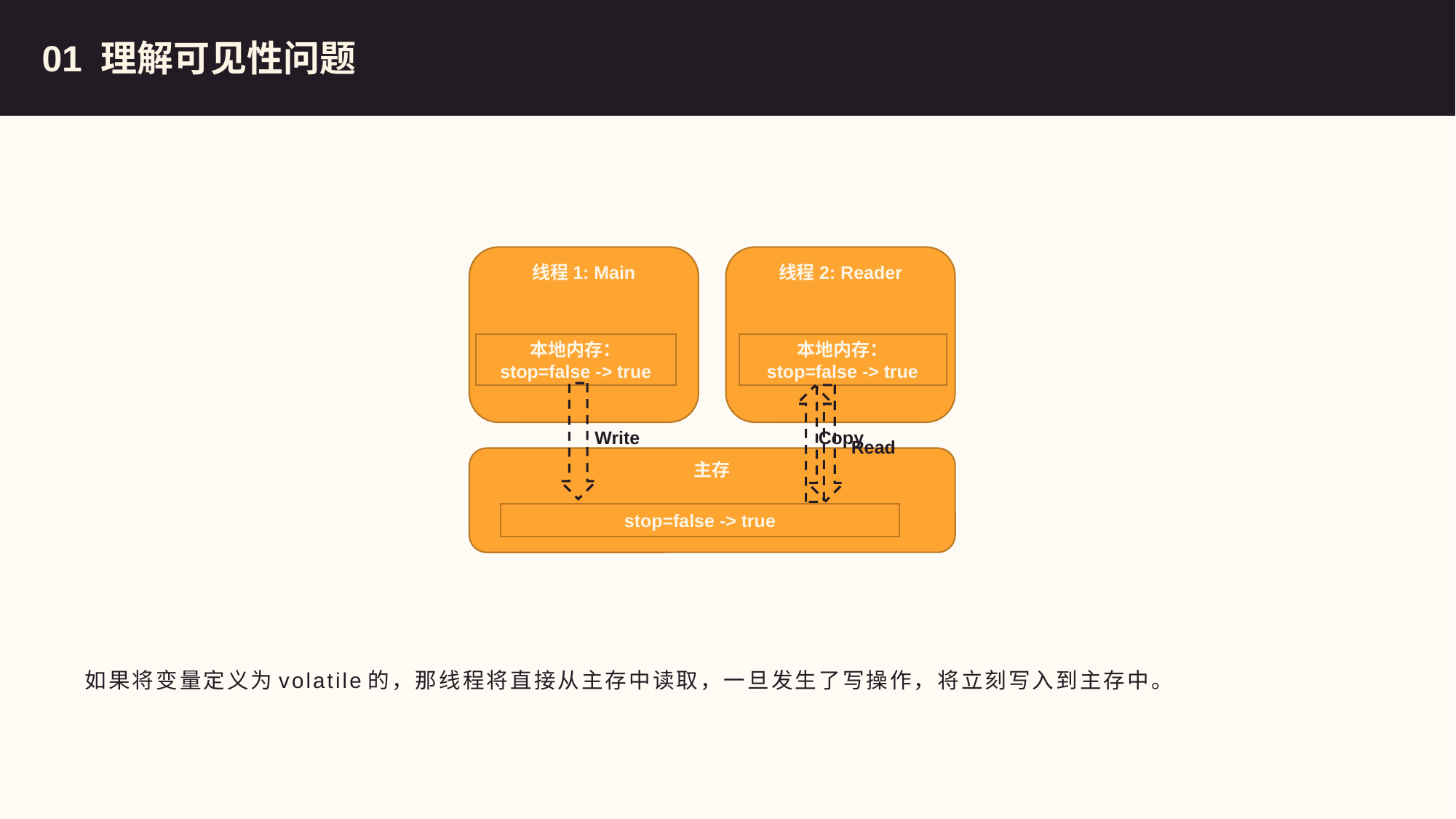

总结
01 理解可见性问题
线程1: Main
线程2: Reader
本地内存：
stop=false
本地内存：
stop=false -> true
本地内存：
stop=false -> true
Write
Copy

Read
主存
stop=false -> true
如果将变量定义为volatile的，那线程将直接从主存中读取，一旦发生了写操作，将立刻写入到主存中。